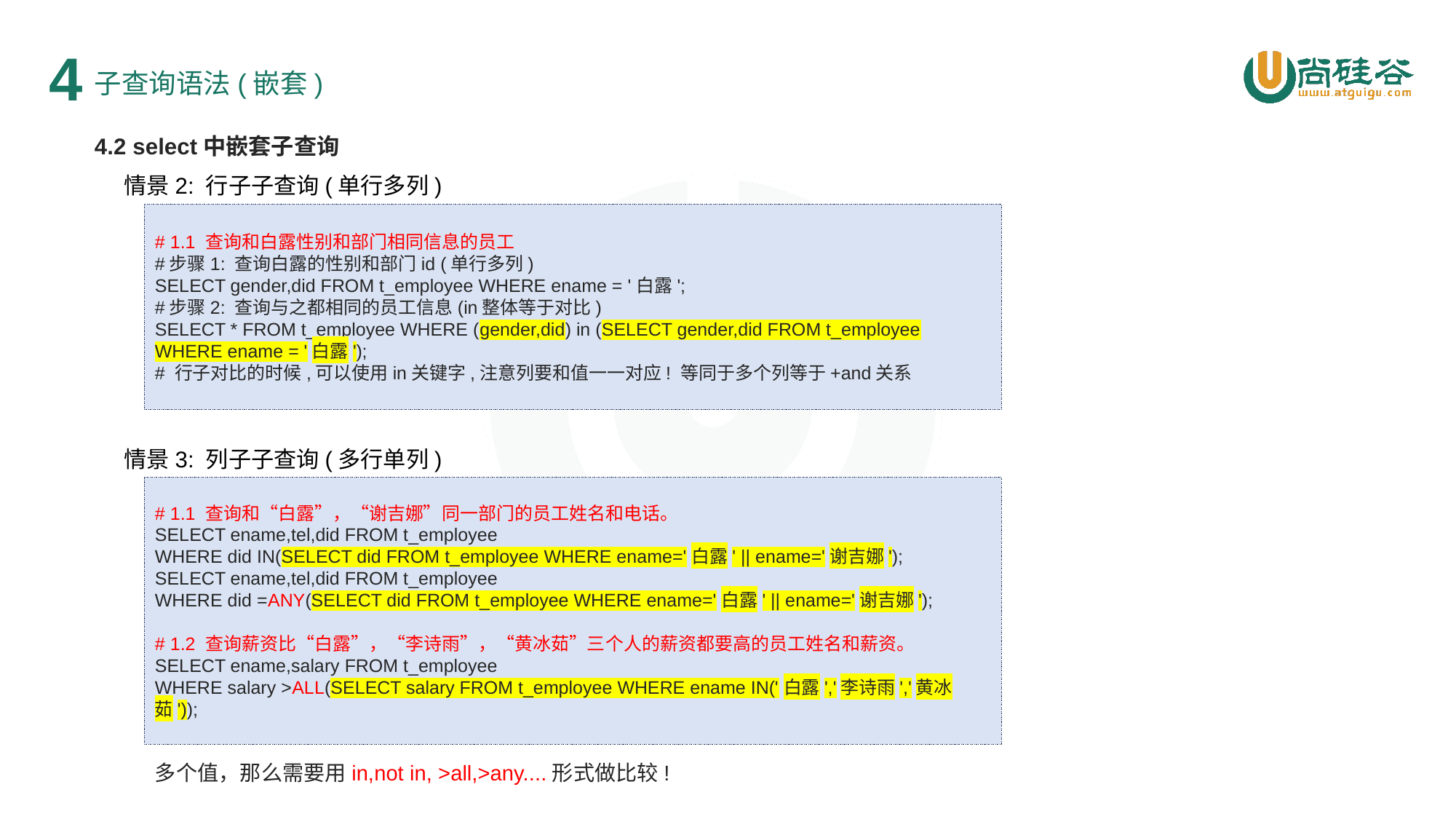

4
子查询语法(嵌套)
4.2 select中嵌套子查询
情景2: 行子子查询(单行多列)
# 1.1 查询和白露性别和部门相同信息的员工
#步骤1: 查询白露的性别和部门id (单行多列)
SELECT gender,did FROM t_employee WHERE ename = '白露';
#步骤2: 查询与之都相同的员工信息(in整体等于对比)
SELECT * FROM t_employee WHERE (gender,did) in (SELECT gender,did FROM t_employee WHERE ename = '白露');
# 行子对比的时候,可以使用in关键字,注意列要和值一一对应! 等同于多个列等于+and关系
情景3: 列子子查询(多行单列)
# 1.1 查询和“白露”，“谢吉娜”同一部门的员工姓名和电话。
SELECT ename,tel,did FROM t_employee
WHERE did IN(SELECT did FROM t_employee WHERE ename='白露' || ename='谢吉娜');
SELECT ename,tel,did FROM t_employee
WHERE did =ANY(SELECT did FROM t_employee WHERE ename='白露' || ename='谢吉娜');

# 1.2 查询薪资比“白露”，“李诗雨”，“黄冰茹”三个人的薪资都要高的员工姓名和薪资。
SELECT ename,salary FROM t_employee
WHERE salary >ALL(SELECT salary FROM t_employee WHERE ename IN('白露','李诗雨','黄冰茹'));
多个值，那么需要用in,not in, >all,>any....形式做比较!